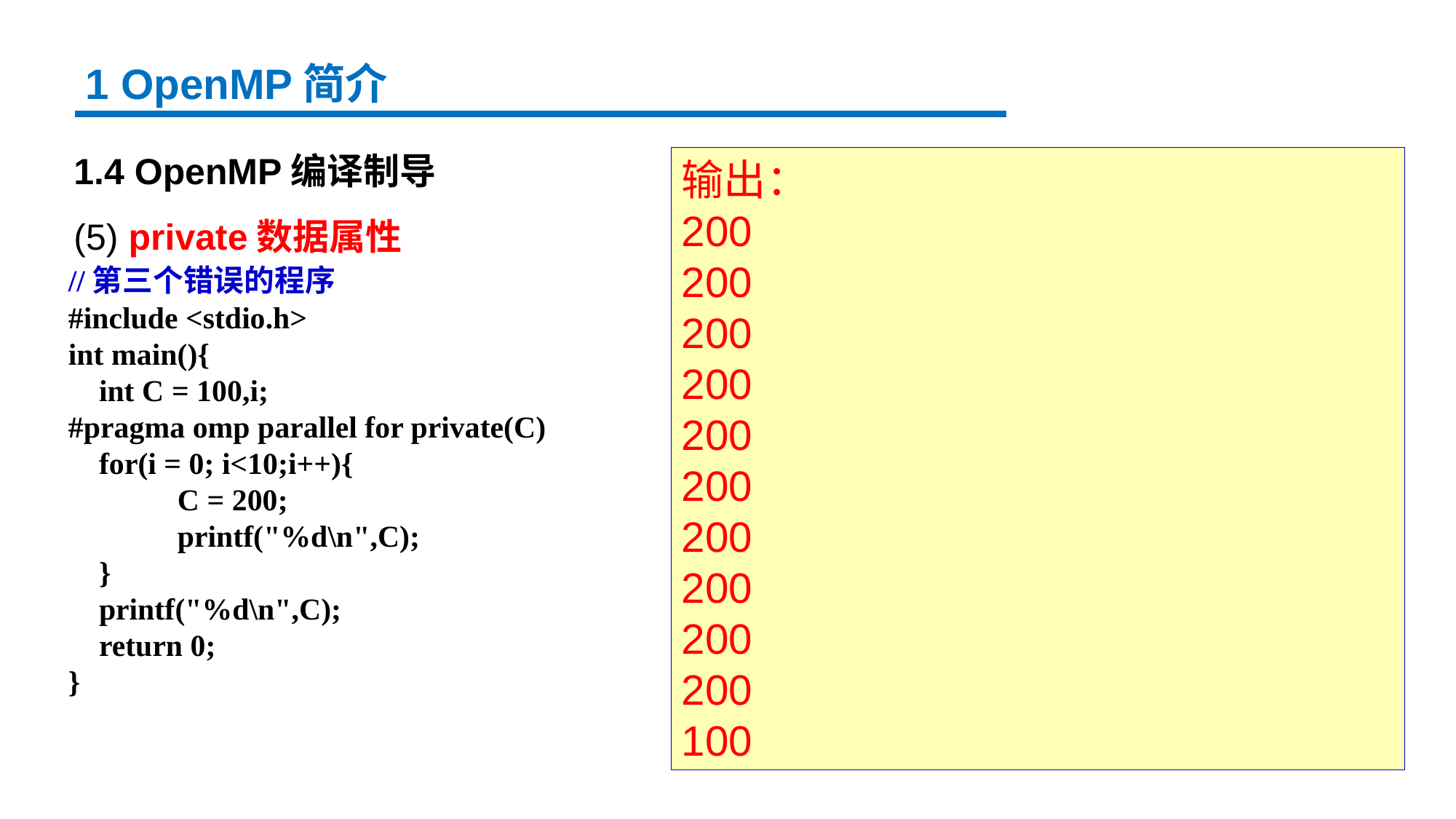

1 OpenMP简介
1.4 OpenMP编译制导
(5) private数据属性
输出：
200
200
200
200
200
200
200
200
200
200
100
//第三个错误的程序
#include <stdio.h>
int main(){
    int C = 100,i;
#pragma omp parallel for private(C)
    for(i = 0; i<10;i++){
	C = 200;
	printf("%d\n",C);
    }
    printf("%d\n",C);
    return 0;
}